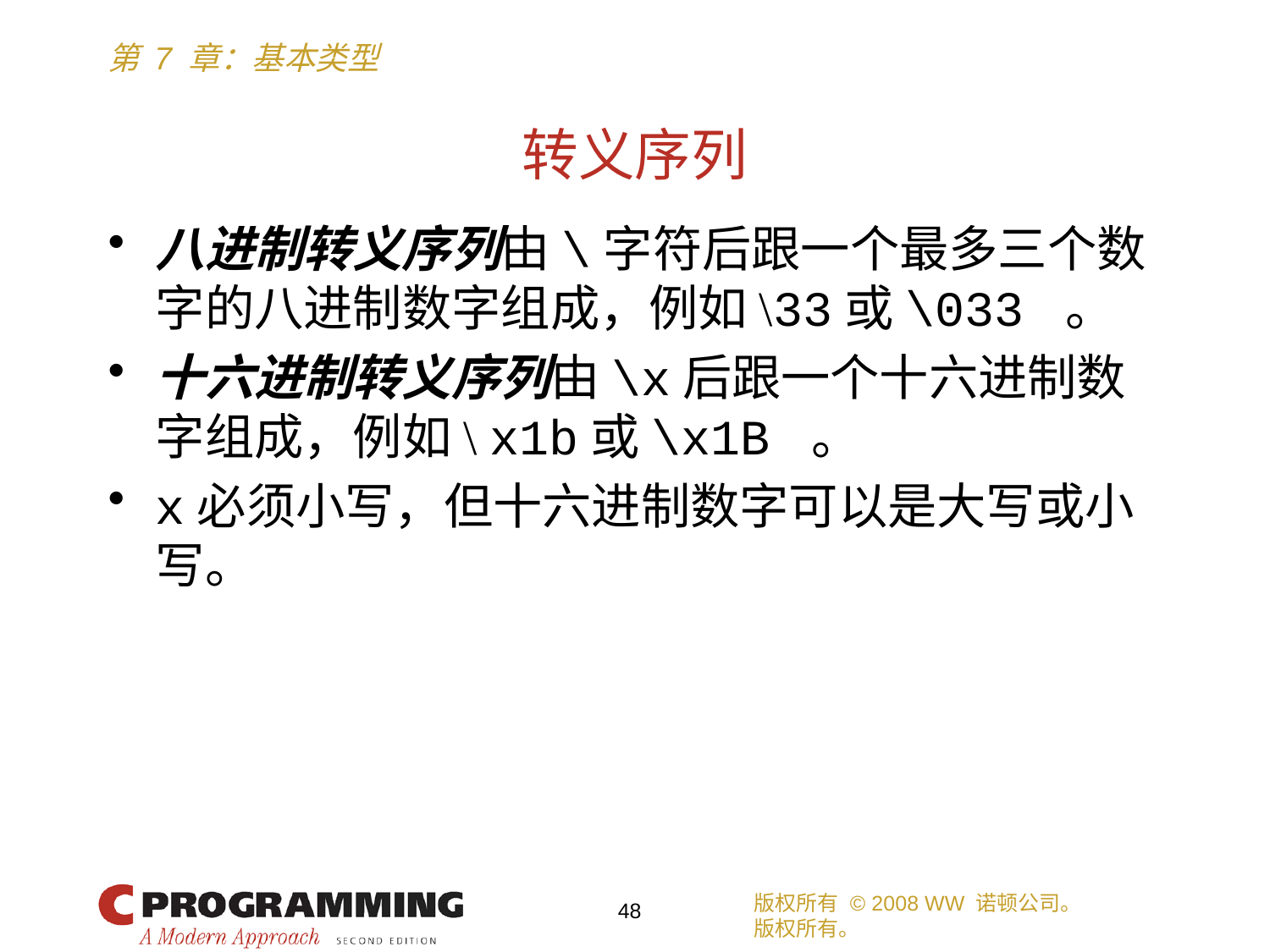

# 转义序列
八进制转义序列由\字符后跟一个最多三个数字的八进制数字组成，例如\33或\033 。
十六进制转义序列由\x后跟一个十六进制数字组成，例如\ x1b或\x1B 。
x必须小写，但十六进制数字可以是大写或小写。
版权所有 © 2008 WW 诺顿公司。
版权所有。
48